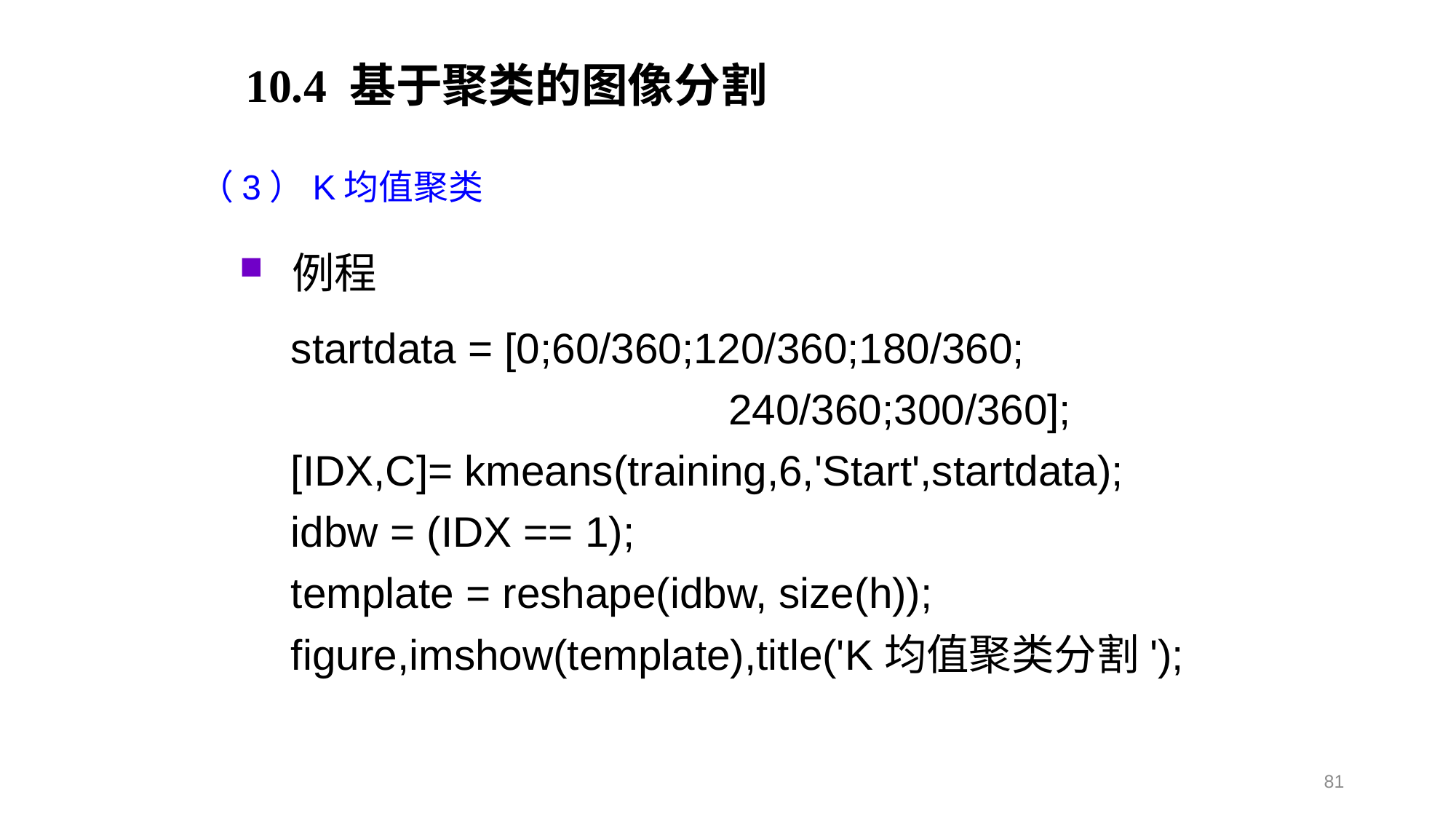

10.4 基于聚类的图像分割
（3）K均值聚类
例程
startdata = [0;60/360;120/360;180/360;
                                     240/360;300/360];
[IDX,C]= kmeans(training,6,'Start',startdata);
idbw = (IDX == 1);
template = reshape(idbw, size(h));
figure,imshow(template),title('K均值聚类分割');
81